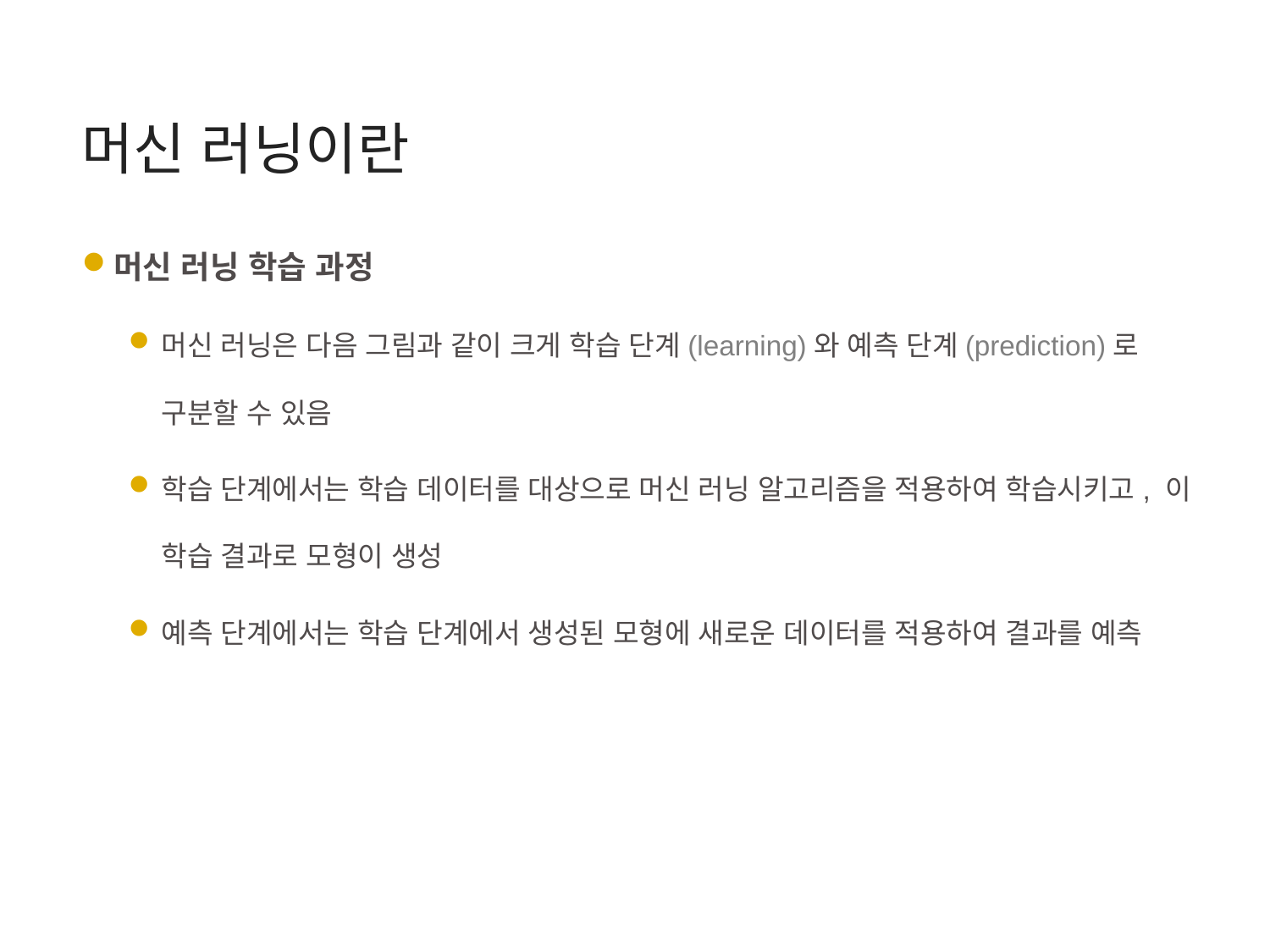

# 머신 러닝이란
머신 러닝 학습 과정
머신 러닝은 다음 그림과 같이 크게 학습 단계(learning)와 예측 단계(prediction)로 구분할 수 있음
학습 단계에서는 학습 데이터를 대상으로 머신 러닝 알고리즘을 적용하여 학습시키고, 이 학습 결과로 모형이 생성
예측 단계에서는 학습 단계에서 생성된 모형에 새로운 데이터를 적용하여 결과를 예측